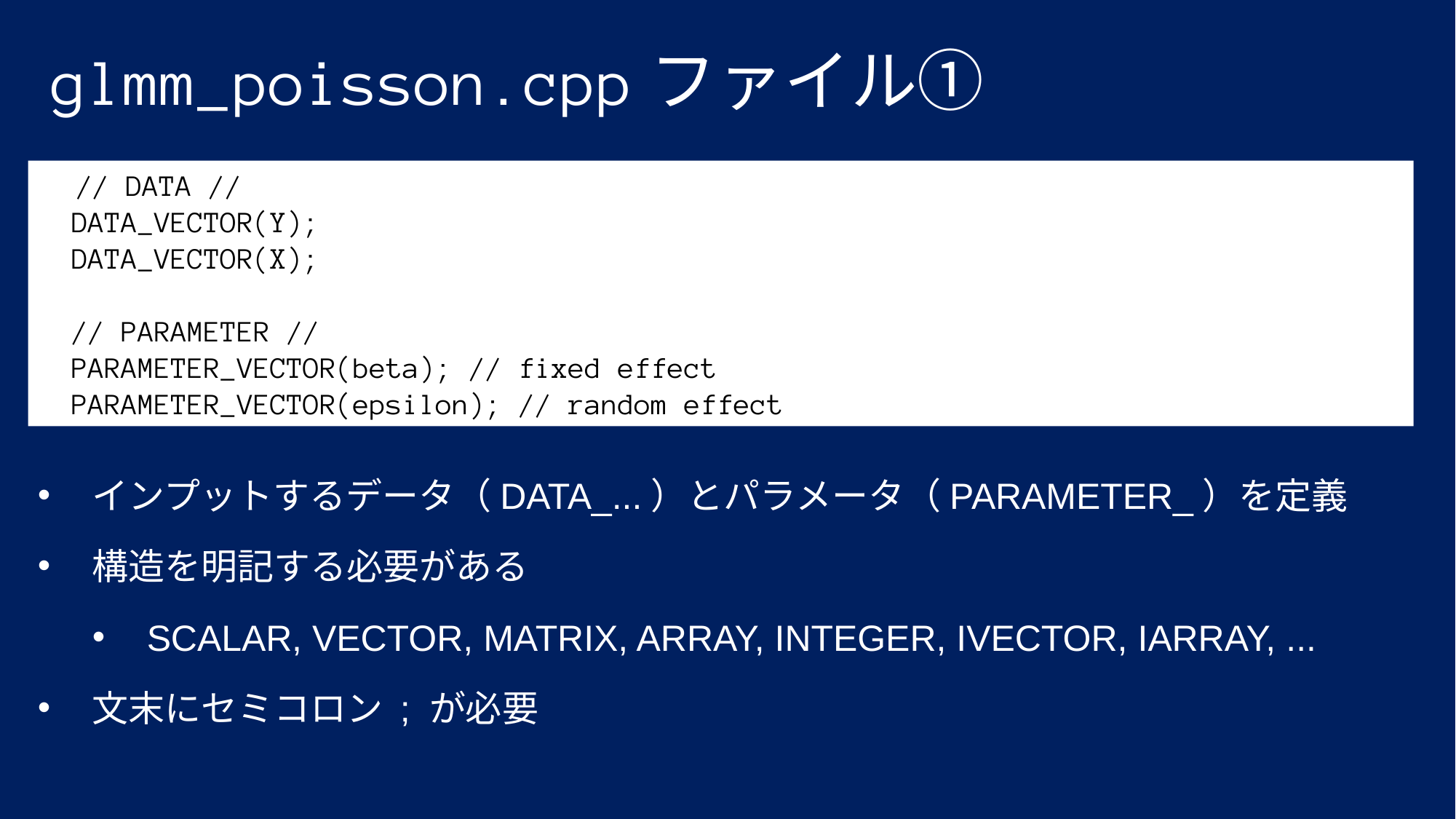

glmm_poisson.cppファイル①
　// DATA //
  DATA_VECTOR(Y);
  DATA_VECTOR(X);

  // PARAMETER //
  PARAMETER_VECTOR(beta); // fixed effect
  PARAMETER_VECTOR(epsilon); // random effect
インプットするデータ（DATA_...）とパラメータ（PARAMETER_）を定義
構造を明記する必要がある
SCALAR, VECTOR, MATRIX, ARRAY, INTEGER, IVECTOR, IARRAY, ...
文末にセミコロン ; が必要